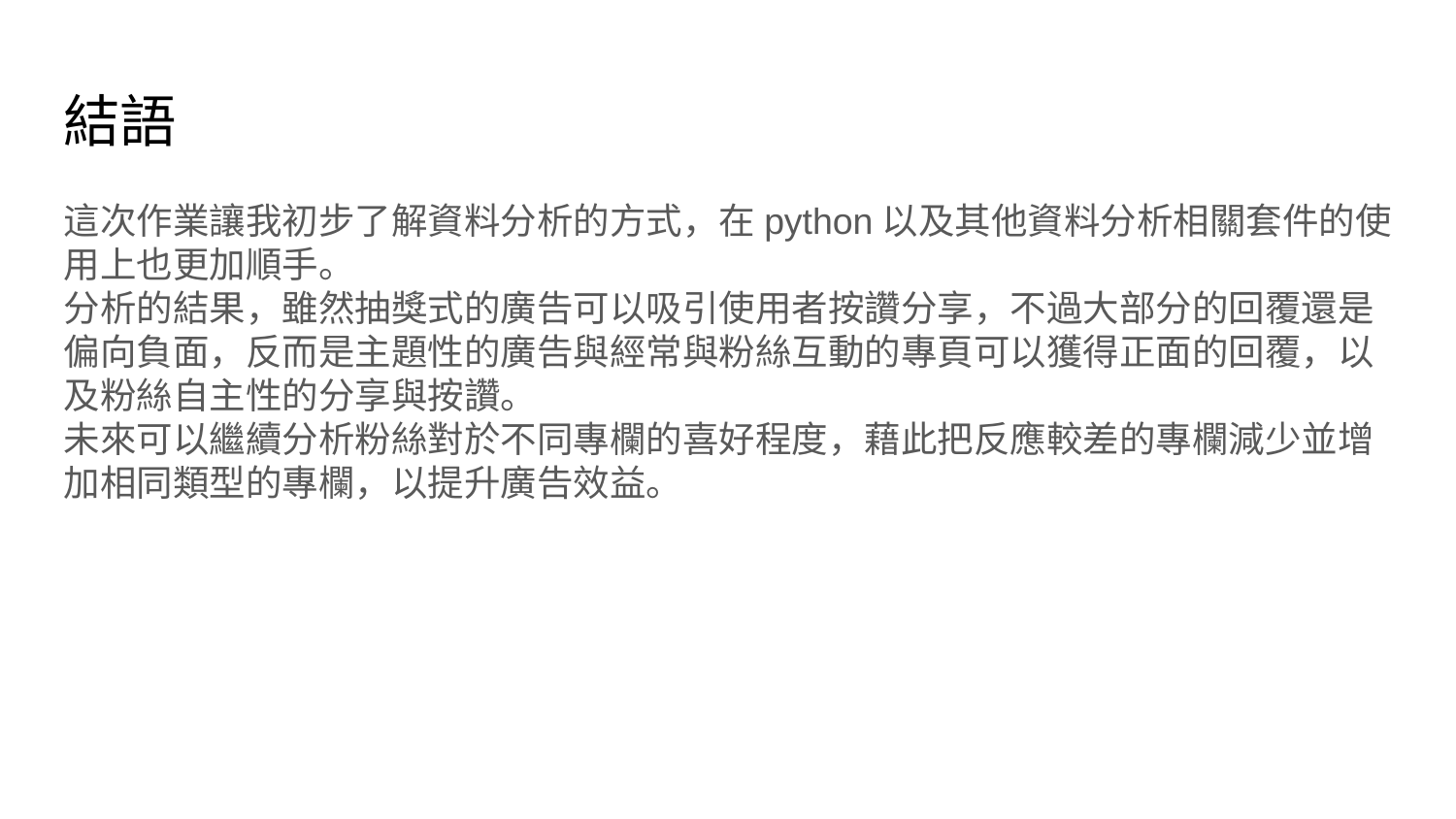

結語
這次作業讓我初步了解資料分析的方式，在python以及其他資料分析相關套件的使用上也更加順手。
分析的結果，雖然抽獎式的廣告可以吸引使用者按讚分享，不過大部分的回覆還是偏向負面，反而是主題性的廣告與經常與粉絲互動的專頁可以獲得正面的回覆，以及粉絲自主性的分享與按讚。
未來可以繼續分析粉絲對於不同專欄的喜好程度，藉此把反應較差的專欄減少並增加相同類型的專欄，以提升廣告效益。